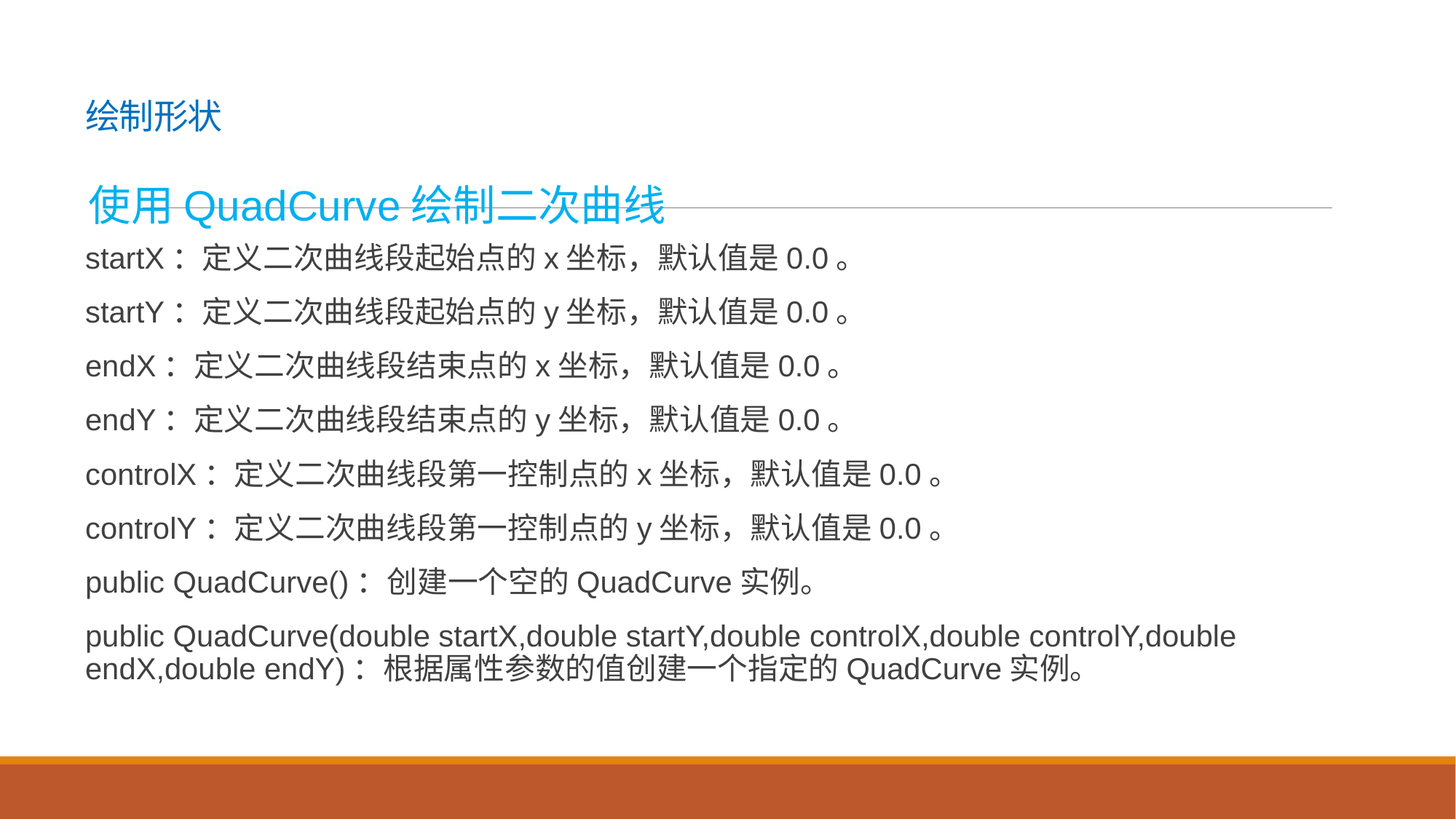

# 绘制形状
使用QuadCurve绘制二次曲线
startX：定义二次曲线段起始点的x坐标，默认值是0.0。
startY：定义二次曲线段起始点的y坐标，默认值是0.0。
endX：定义二次曲线段结束点的x坐标，默认值是0.0。
endY：定义二次曲线段结束点的y坐标，默认值是0.0。
controlX：定义二次曲线段第一控制点的x坐标，默认值是0.0。
controlY：定义二次曲线段第一控制点的y坐标，默认值是0.0。
public QuadCurve()：创建一个空的QuadCurve实例。
public QuadCurve(double startX,double startY,double controlX,double controlY,double endX,double endY)：根据属性参数的值创建一个指定的QuadCurve实例。